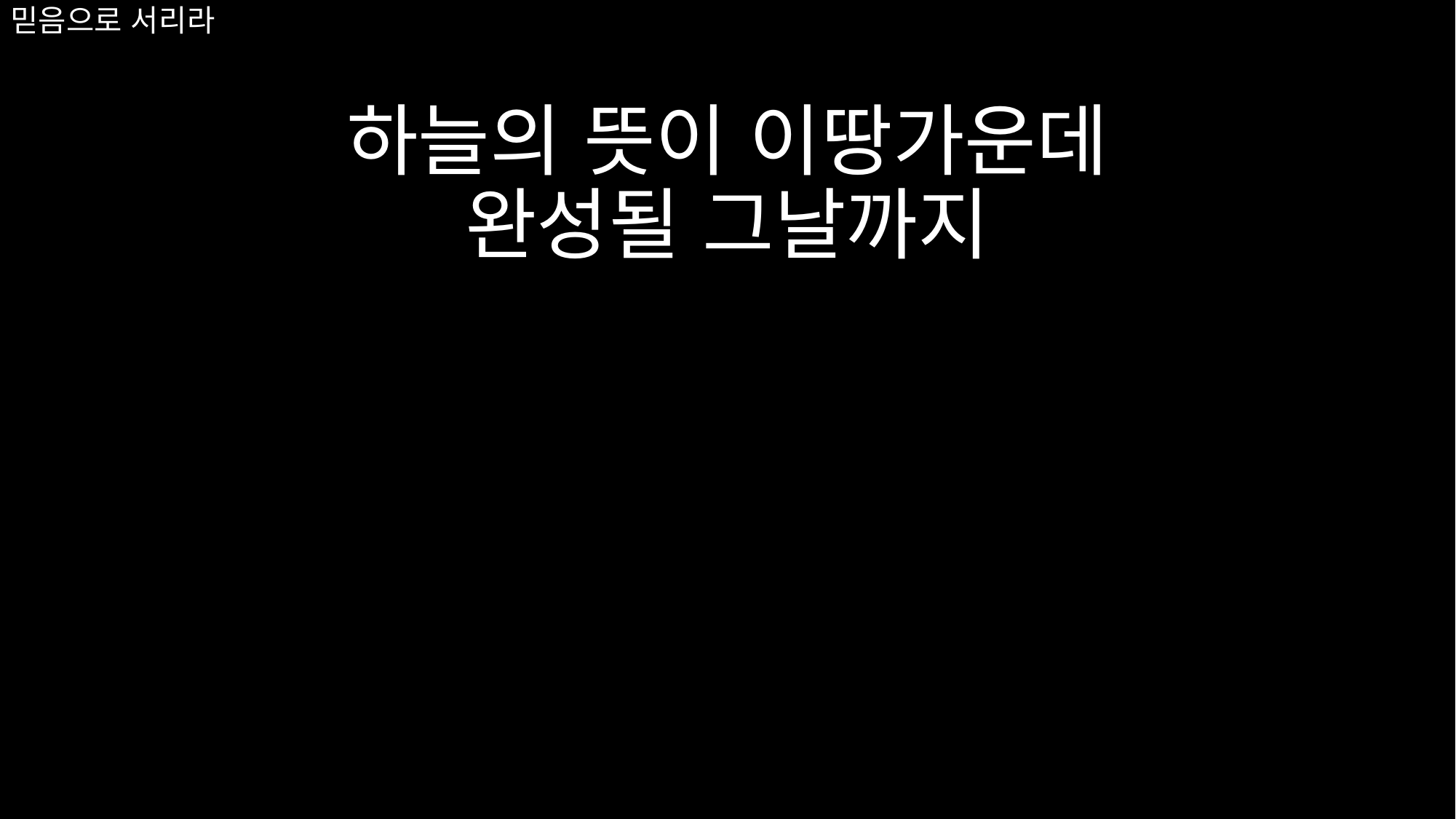

# 믿음으로 서리라
하늘의 뜻이 이땅가운데
완성될 그날까지